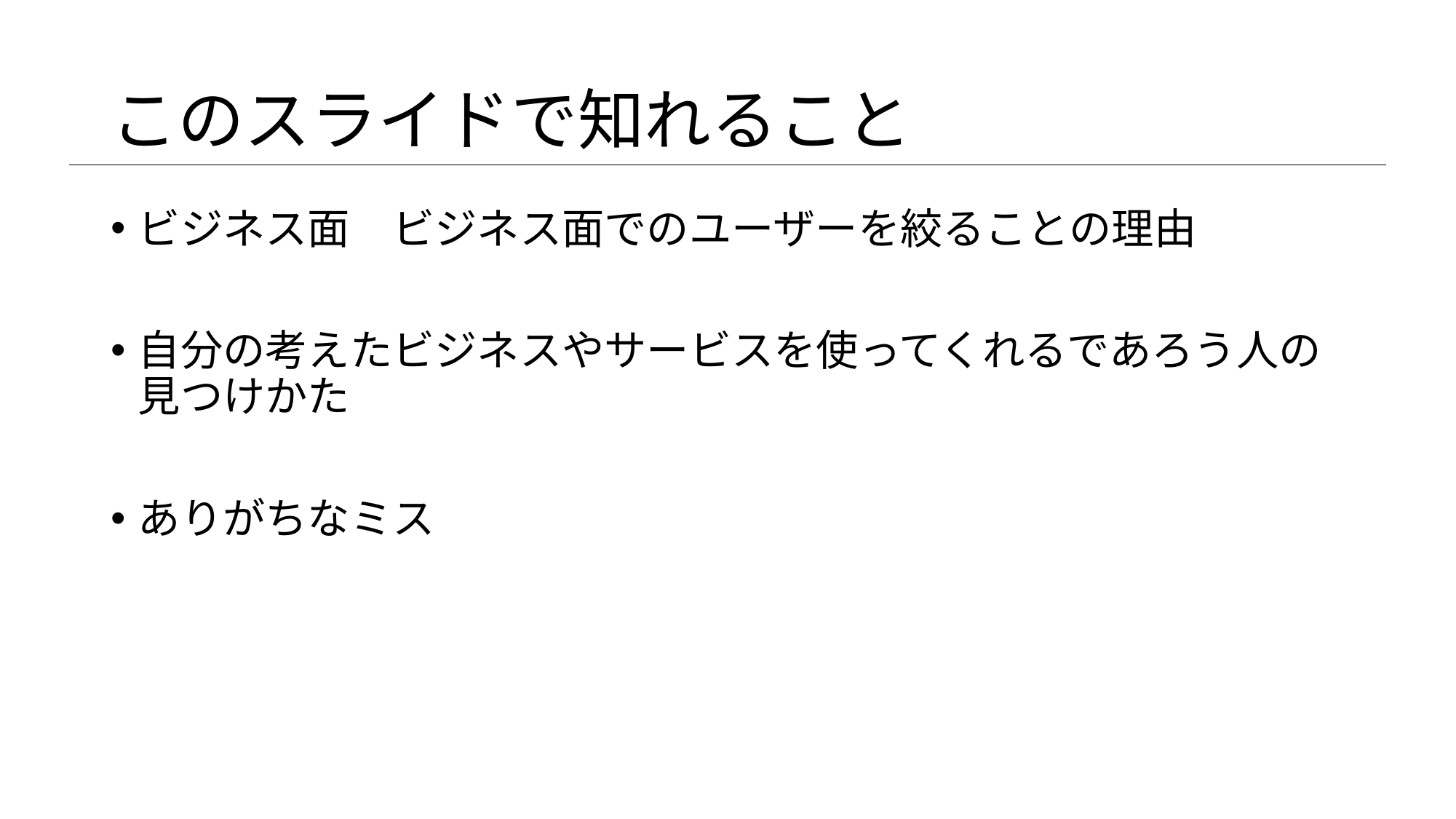

# このスライドで知れること
ビジネス面　ビジネス面でのユーザーを絞ることの理由

自分の考えたビジネスやサービスを使ってくれるであろう人の見つけかた

ありがちなミス